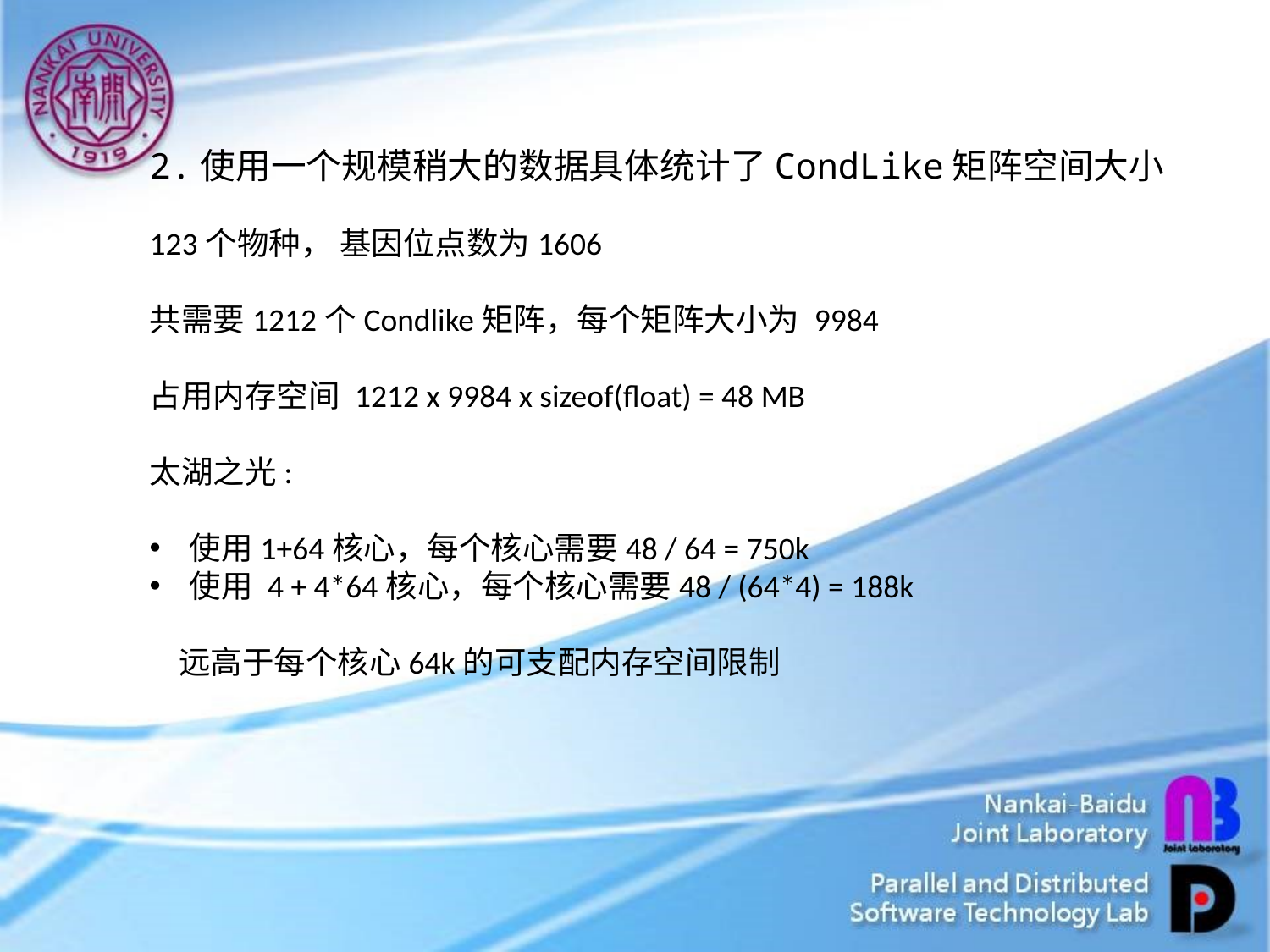

2.使用一个规模稍大的数据具体统计了CondLike矩阵空间大小

123个物种， 基因位点数为1606

共需要1212个Condlike矩阵，每个矩阵大小为 9984

占用内存空间 1212 x 9984 x sizeof(float) = 48 MB

太湖之光:

使用1+64核心，每个核心需要48 / 64 = 750k
使用 4 + 4*64核心，每个核心需要48 / (64*4) = 188k

   远高于每个核心64k的可支配内存空间限制